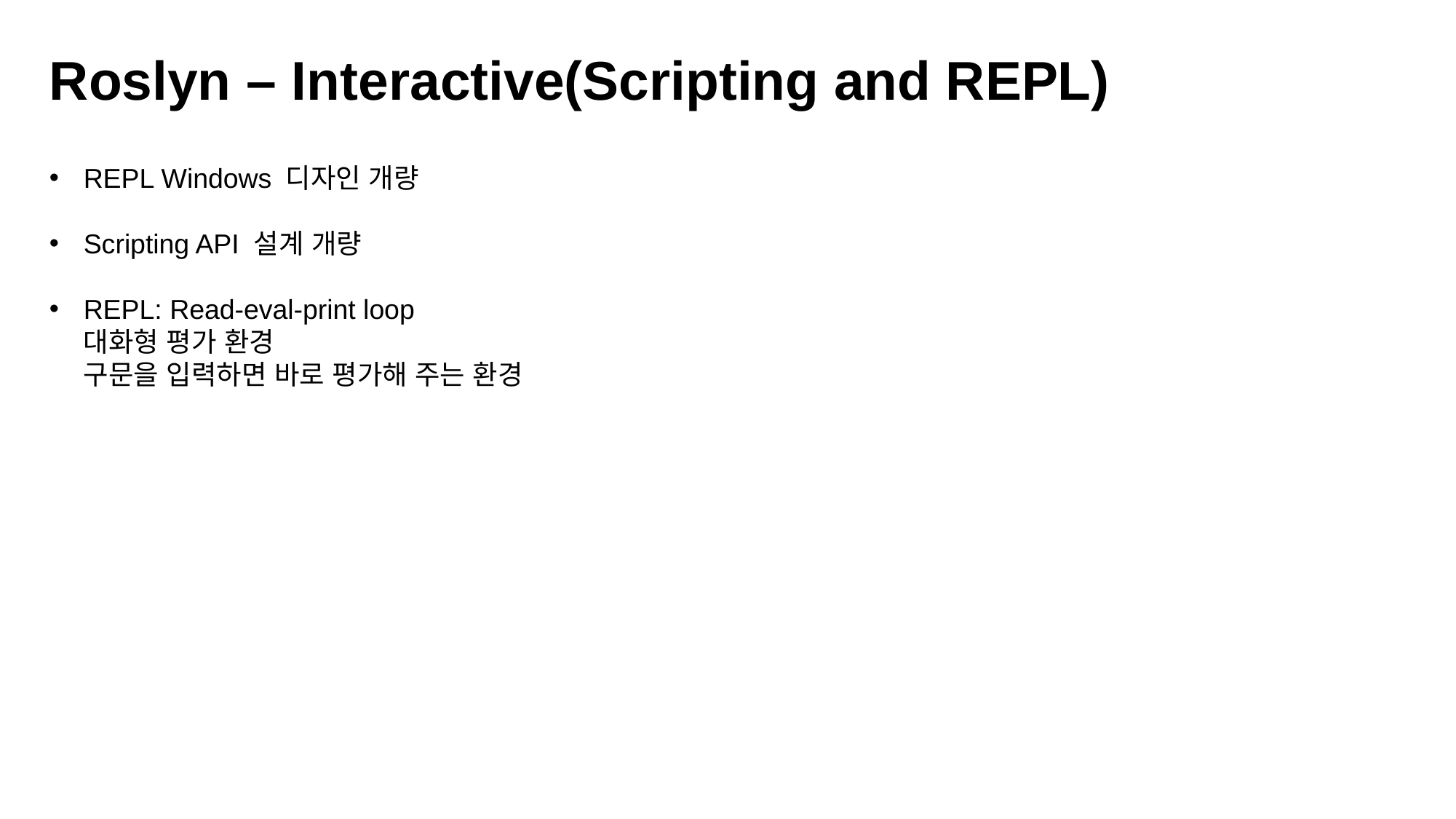

Roslyn – Interactive(Scripting and REPL)
REPL Windows 디자인 개량
Scripting API 설계 개량
REPL: Read-eval-print loop
대화형 평가 환경
구문을 입력하면 바로 평가해 주는 환경